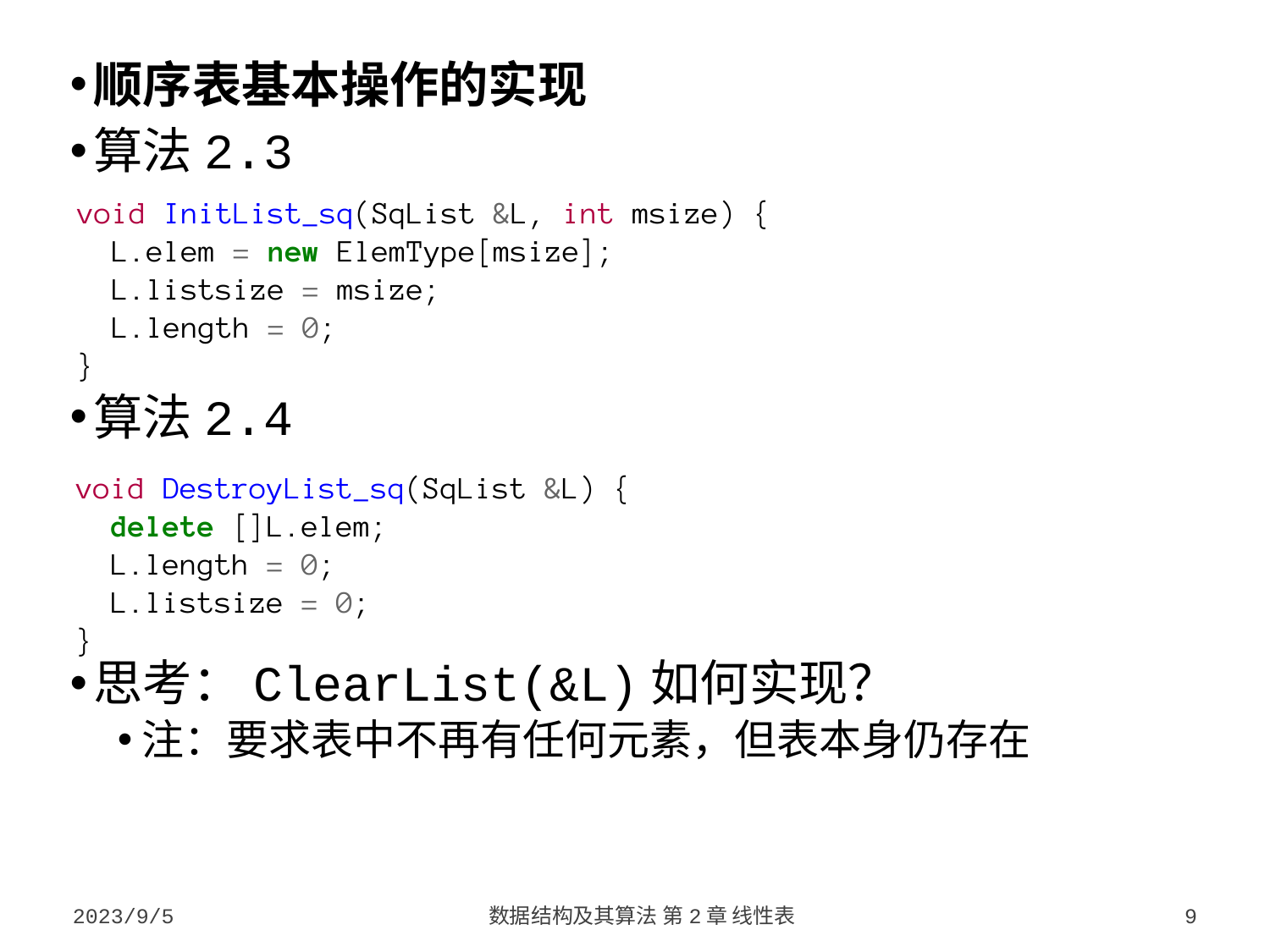

顺序表基本操作的实现
算法2.3

算法2.4

思考：ClearList(&L)如何实现？
注：要求表中不再有任何元素，但表本身仍存在
void InitList_sq(SqList &L, int msize) {
  L.elem = new ElemType[msize];
  L.listsize = msize;
  L.length = 0;
}
void DestroyList_sq(SqList &L) {
  delete []L.elem;
  L.length = 0;
  L.listsize = 0;
}
2023/9/5
数据结构及其算法 第2章 线性表
9